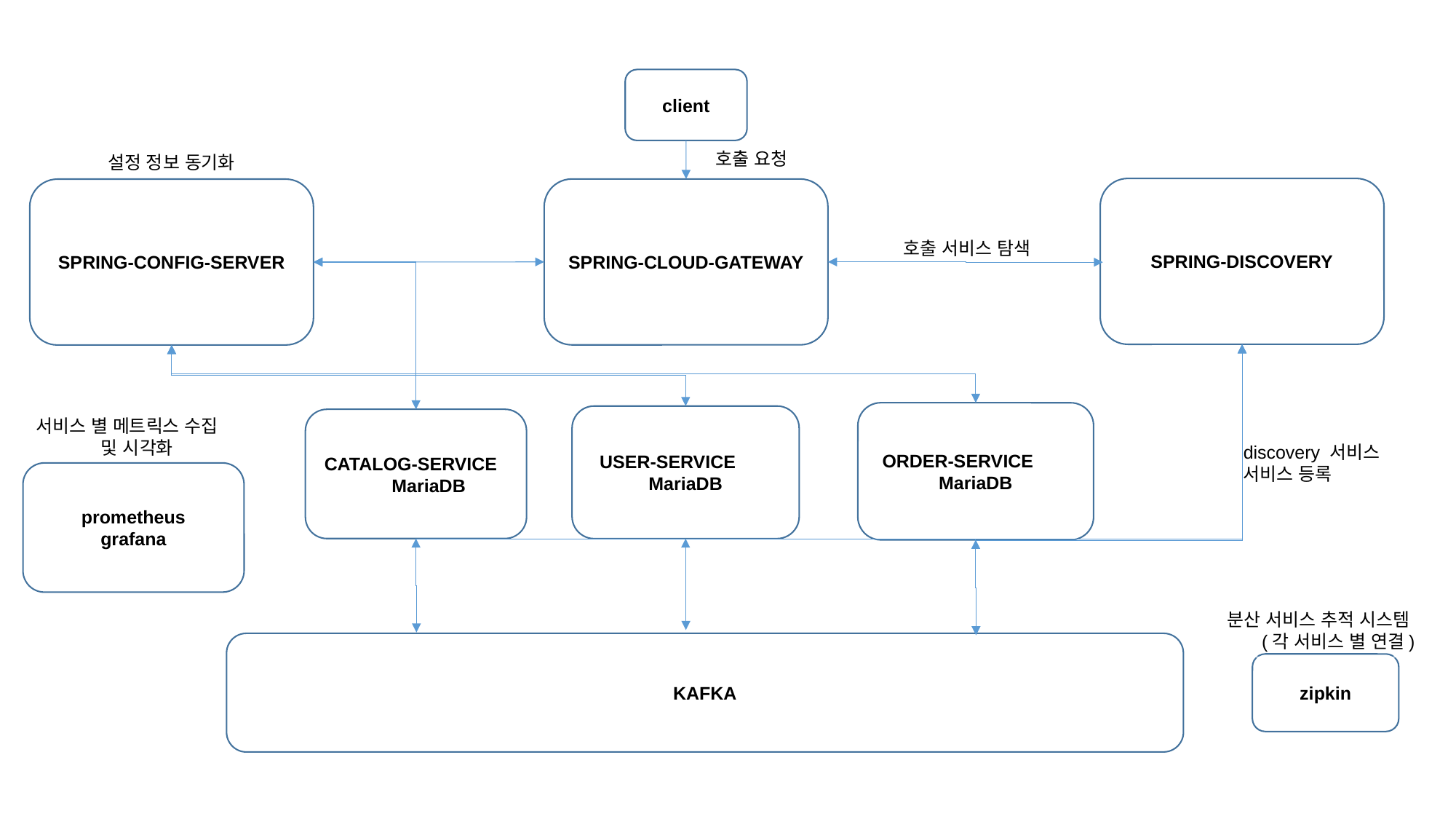

client
호출 요청
설정 정보 동기화
SPRING-DISCOVERY
SPRING-CLOUD-GATEWAY
SPRING-CONFIG-SERVER
호출 서비스 탐색

ORDER-SERVICE        MariaDB
USER-SERVICE        MariaDB
서비스 별 메트릭스 수집     및 시각화
CATALOG-SERVICE        MariaDB
discovery 서비스
서비스 등록
prometheus
grafana
분산 서비스 추적 시스템        (각 서비스 별 연결)
KAFKA
zipkin